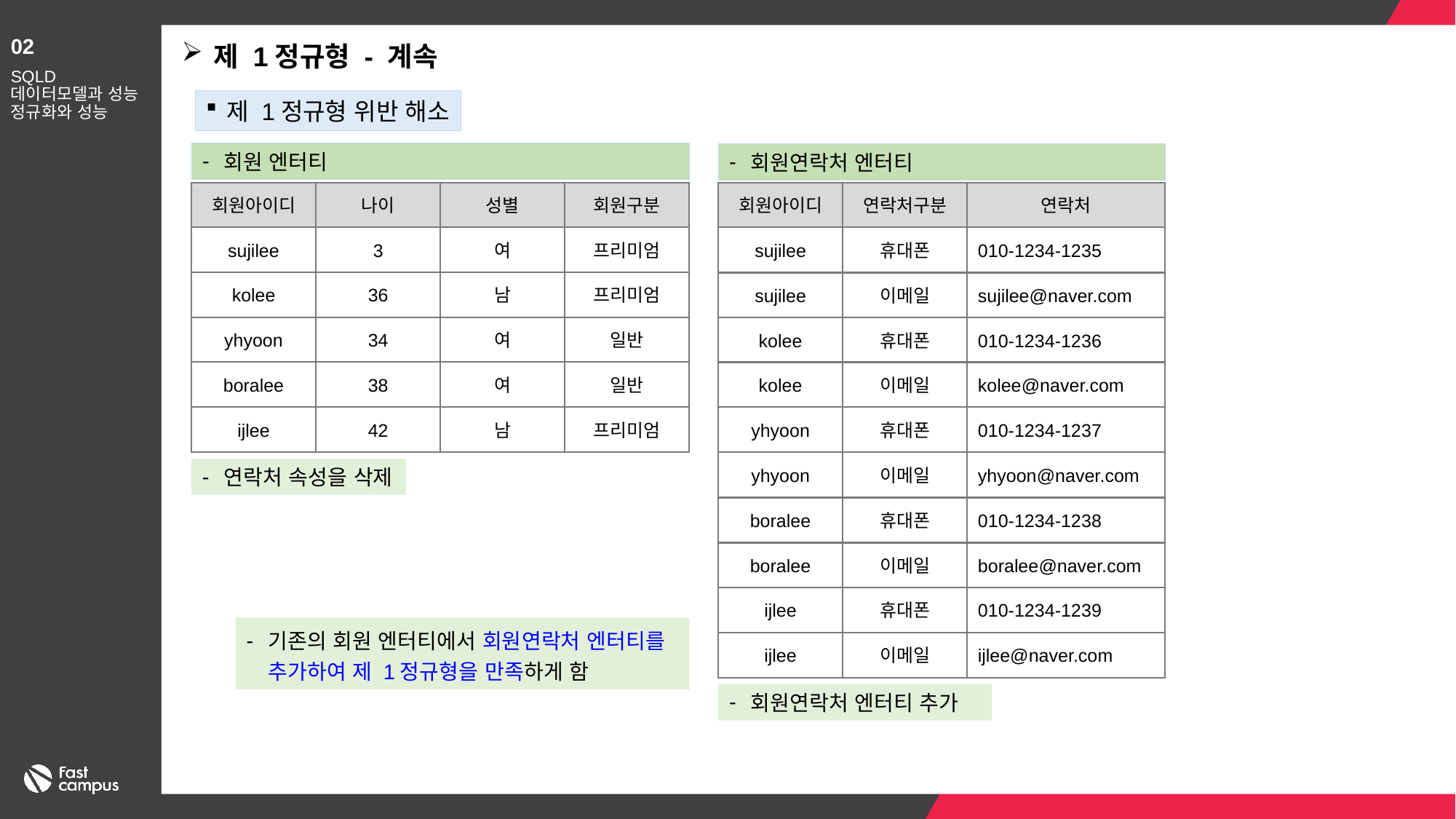

02
제 1정규형 - 계속
SQLD
데이터모델과 성능
정규화와 성능
제 1정규형 위반 해소
회원 엔터티
회원연락처 엔터티
회원아이디
연락처구분
연락처
회원아이디
나이
성별
회원구분
프리미엄
010-1234-1235
여
sujilee
휴대폰
sujilee
3
남
프리미엄
kolee
36
sujilee@naver.com
sujilee
이메일
일반
여
yhyoon
34
010-1234-1236
kolee
휴대폰
kolee@naver.com
일반
kolee
이메일
여
boralee
38
프리미엄
남
ijlee
42
010-1234-1237
yhyoon
휴대폰
yhyoon@naver.com
yhyoon
이메일
연락처 속성을 삭제
010-1234-1238
boralee
휴대폰
boralee@naver.com
boralee
이메일
010-1234-1239
ijlee
휴대폰
기존의 회원 엔터티에서 회원연락처 엔터티를 추가하여 제 1정규형을 만족하게 함
ijlee@naver.com
ijlee
이메일
회원연락처 엔터티 추가